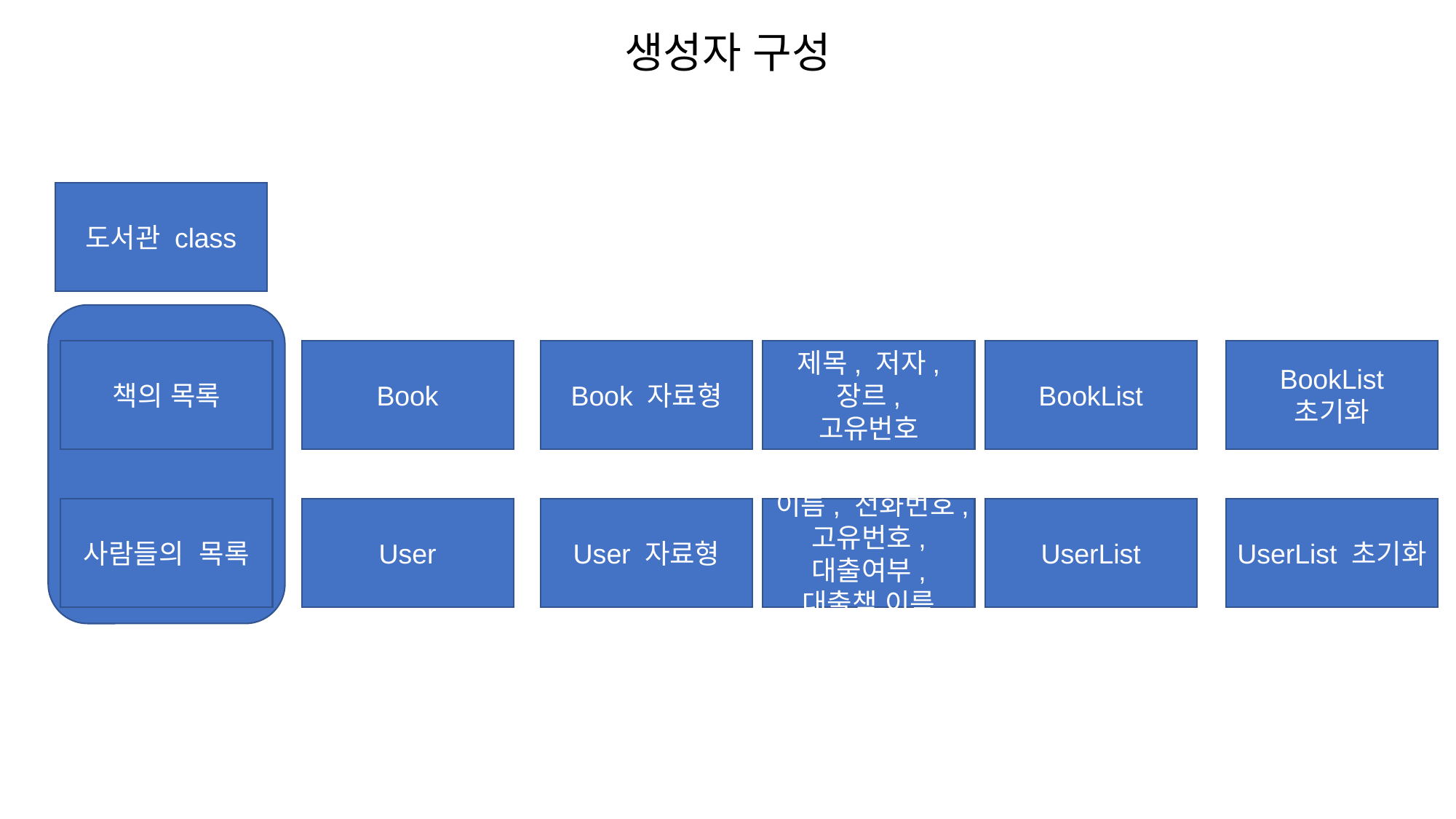

생성자 구성
도서관 class

책의 목록
Book
Book 자료형
제목, 저자,
장르,
고유번호
BookList
BookList
초기화
사람들의  목록
User
User 자료형
이름, 전화번호,
고유번호,
대출여부, 대출책 이름
UserList
UserList 초기화